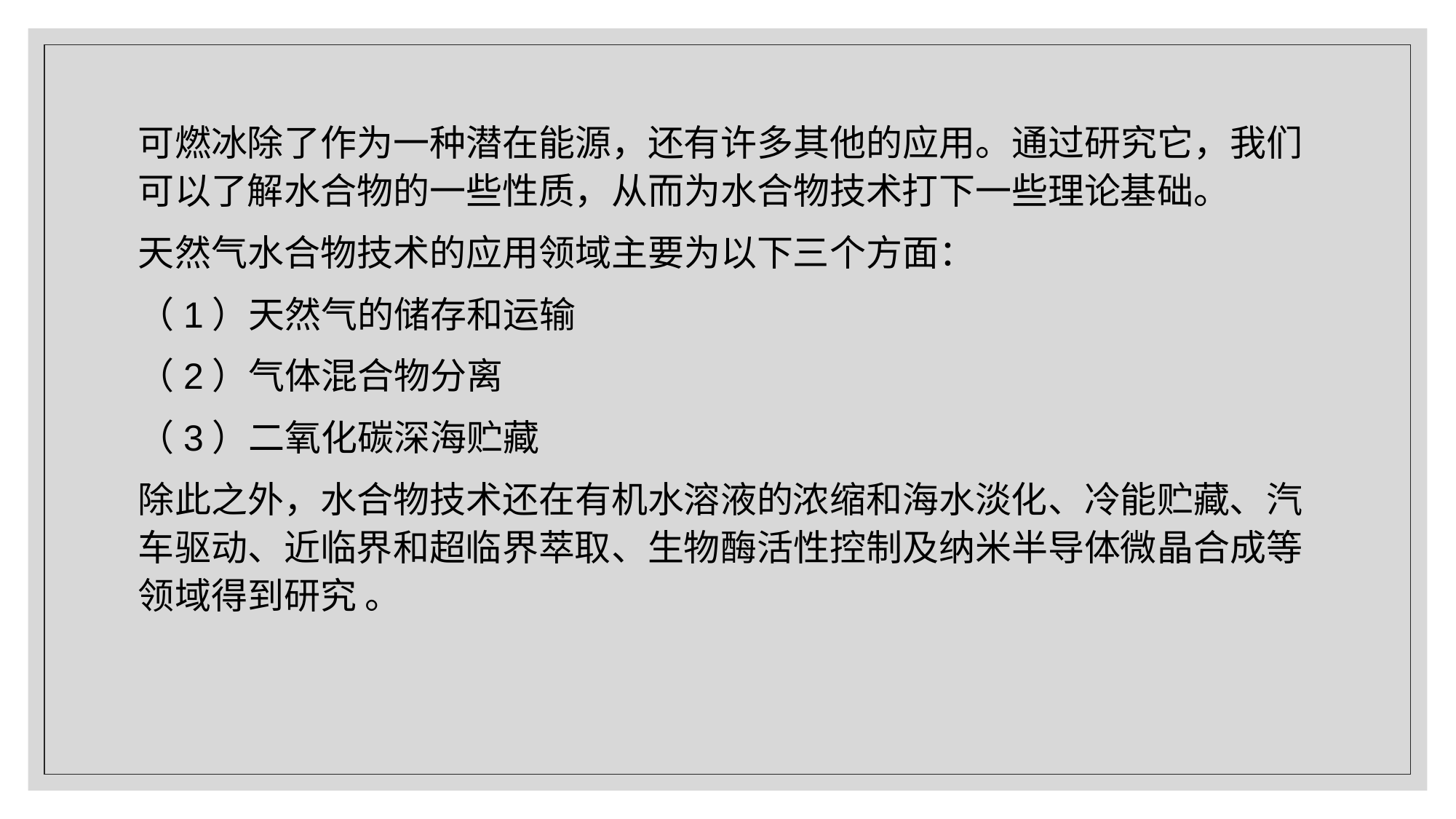

可燃冰除了作为一种潜在能源，还有许多其他的应用。通过研究它，我们可以了解水合物的一些性质，从而为水合物技术打下一些理论基础。
天然气水合物技术的应用领域主要为以下三个方面：
（1）天然气的储存和运输
（2）气体混合物分离
（3）二氧化碳深海贮藏
除此之外，水合物技术还在有机水溶液的浓缩和海水淡化、冷能贮藏、汽车驱动、近临界和超临界萃取、生物酶活性控制及纳米半导体微晶合成等领域得到研究 。